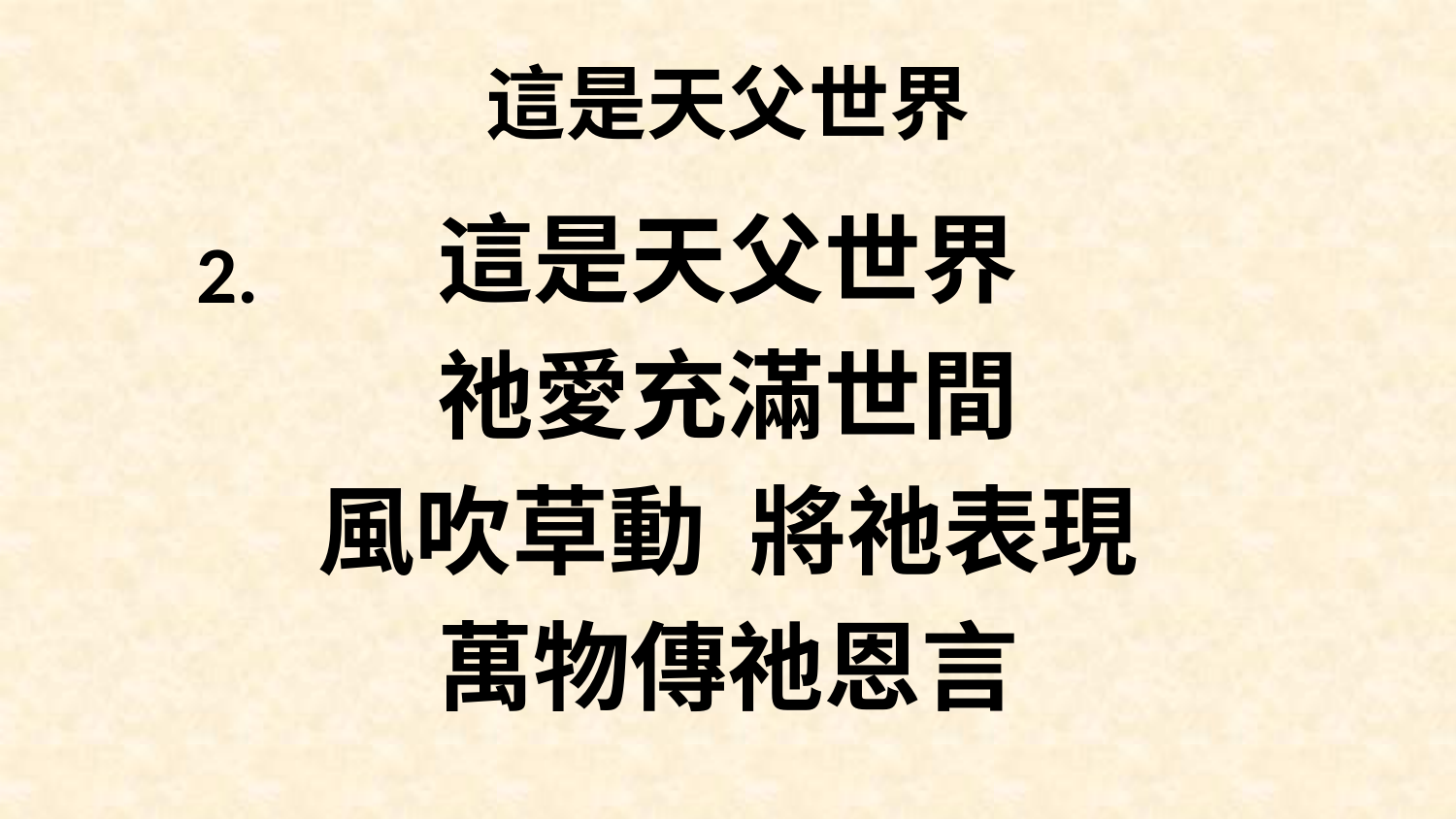

# 這是天父世界
這是天父世界
祂愛充滿世間
風吹草動  將祂表現
萬物傳祂恩言
2.